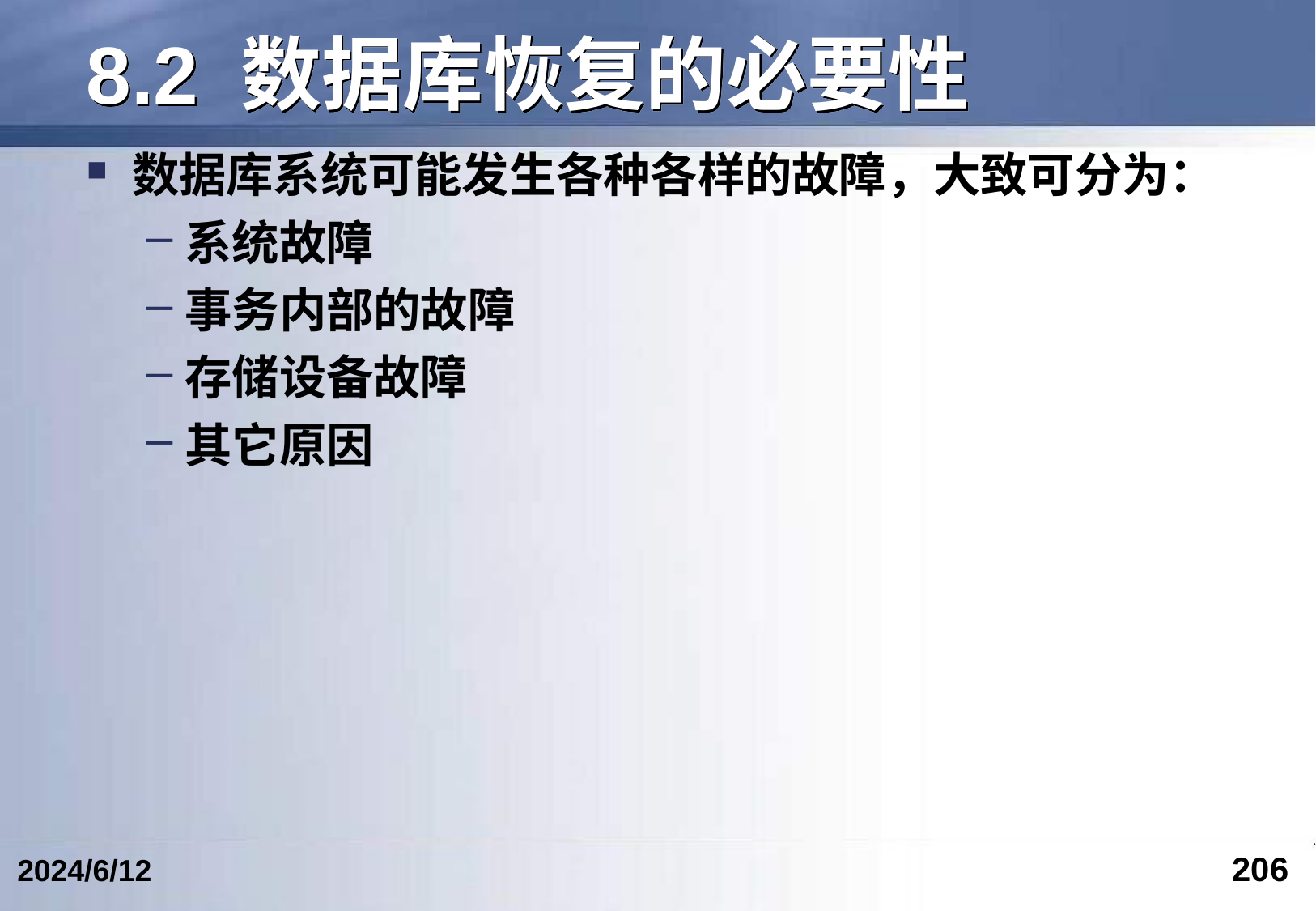

# 8.2 数据库恢复的必要性
数据库系统可能发生各种各样的故障，大致可分为：
系统故障
事务内部的故障
存储设备故障
其它原因
206
2024/6/12